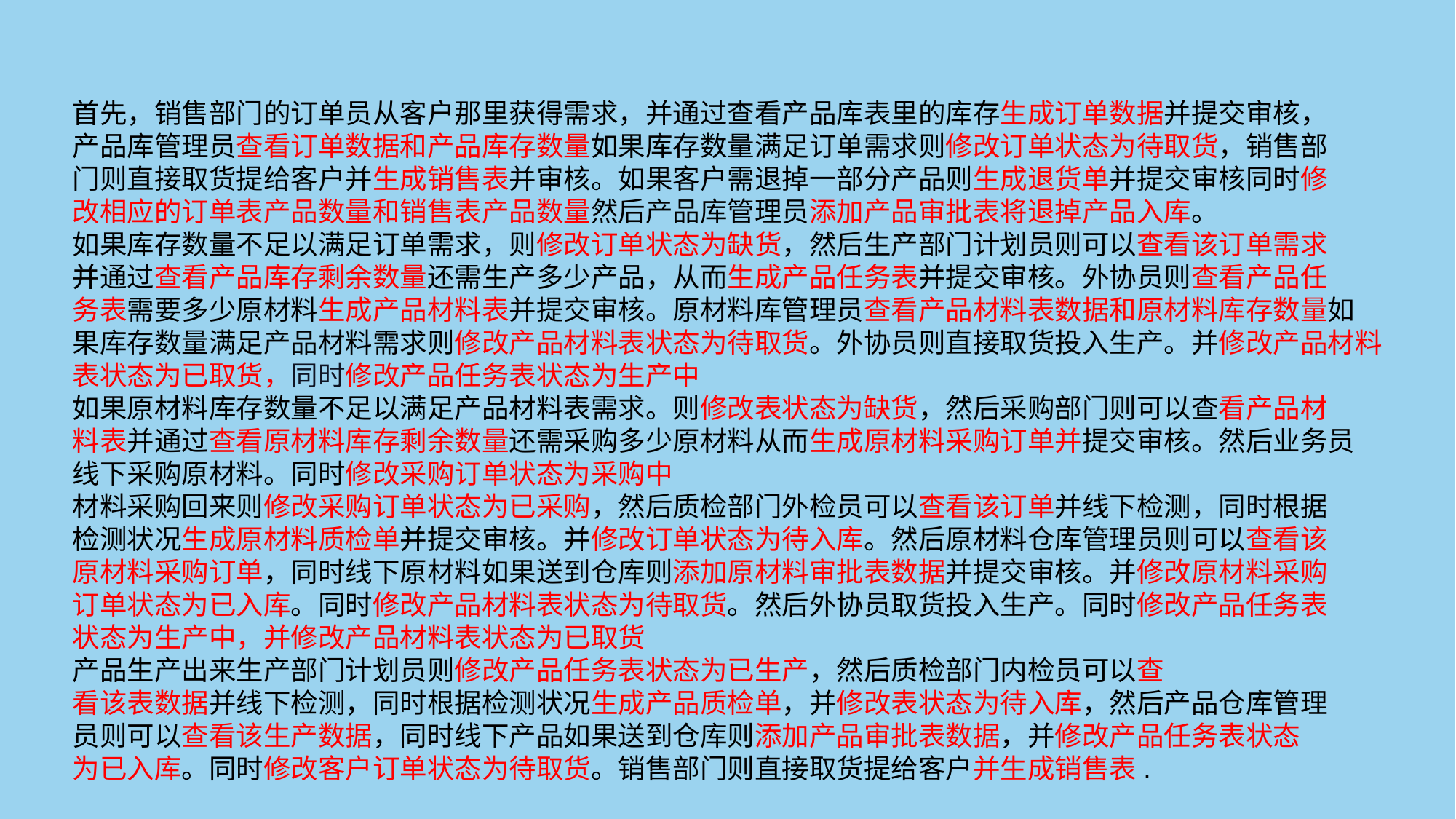

首先，销售部门的订单员从客户那里获得需求，并通过查看产品库表里的库存生成订单数据并提交审核，
产品库管理员查看订单数据和产品库存数量如果库存数量满足订单需求则修改订单状态为待取货，销售部
门则直接取货提给客户并生成销售表并审核。如果客户需退掉一部分产品则生成退货单并提交审核同时修
改相应的订单表产品数量和销售表产品数量然后产品库管理员添加产品审批表将退掉产品入库。
如果库存数量不足以满足订单需求，则修改订单状态为缺货，然后生产部门计划员则可以查看该订单需求
并通过查看产品库存剩余数量还需生产多少产品，从而生成产品任务表并提交审核。外协员则查看产品任
务表需要多少原材料生成产品材料表并提交审核。原材料库管理员查看产品材料表数据和原材料库存数量如
果库存数量满足产品材料需求则修改产品材料表状态为待取货。外协员则直接取货投入生产。并修改产品材料
表状态为已取货，同时修改产品任务表状态为生产中
如果原材料库存数量不足以满足产品材料表需求。则修改表状态为缺货，然后采购部门则可以查看产品材
料表并通过查看原材料库存剩余数量还需采购多少原材料从而生成原材料采购订单并提交审核。然后业务员
线下采购原材料。同时修改采购订单状态为采购中
材料采购回来则修改采购订单状态为已采购，然后质检部门外检员可以查看该订单并线下检测，同时根据
检测状况生成原材料质检单并提交审核。并修改订单状态为待入库。然后原材料仓库管理员则可以查看该
原材料采购订单，同时线下原材料如果送到仓库则添加原材料审批表数据并提交审核。并修改原材料采购
订单状态为已入库。同时修改产品材料表状态为待取货。然后外协员取货投入生产。同时修改产品任务表
状态为生产中，并修改产品材料表状态为已取货
产品生产出来生产部门计划员则修改产品任务表状态为已生产，然后质检部门内检员可以查
看该表数据并线下检测，同时根据检测状况生成产品质检单，并修改表状态为待入库，然后产品仓库管理
员则可以查看该生产数据，同时线下产品如果送到仓库则添加产品审批表数据，并修改产品任务表状态
为已入库。同时修改客户订单状态为待取货。销售部门则直接取货提给客户并生成销售表.